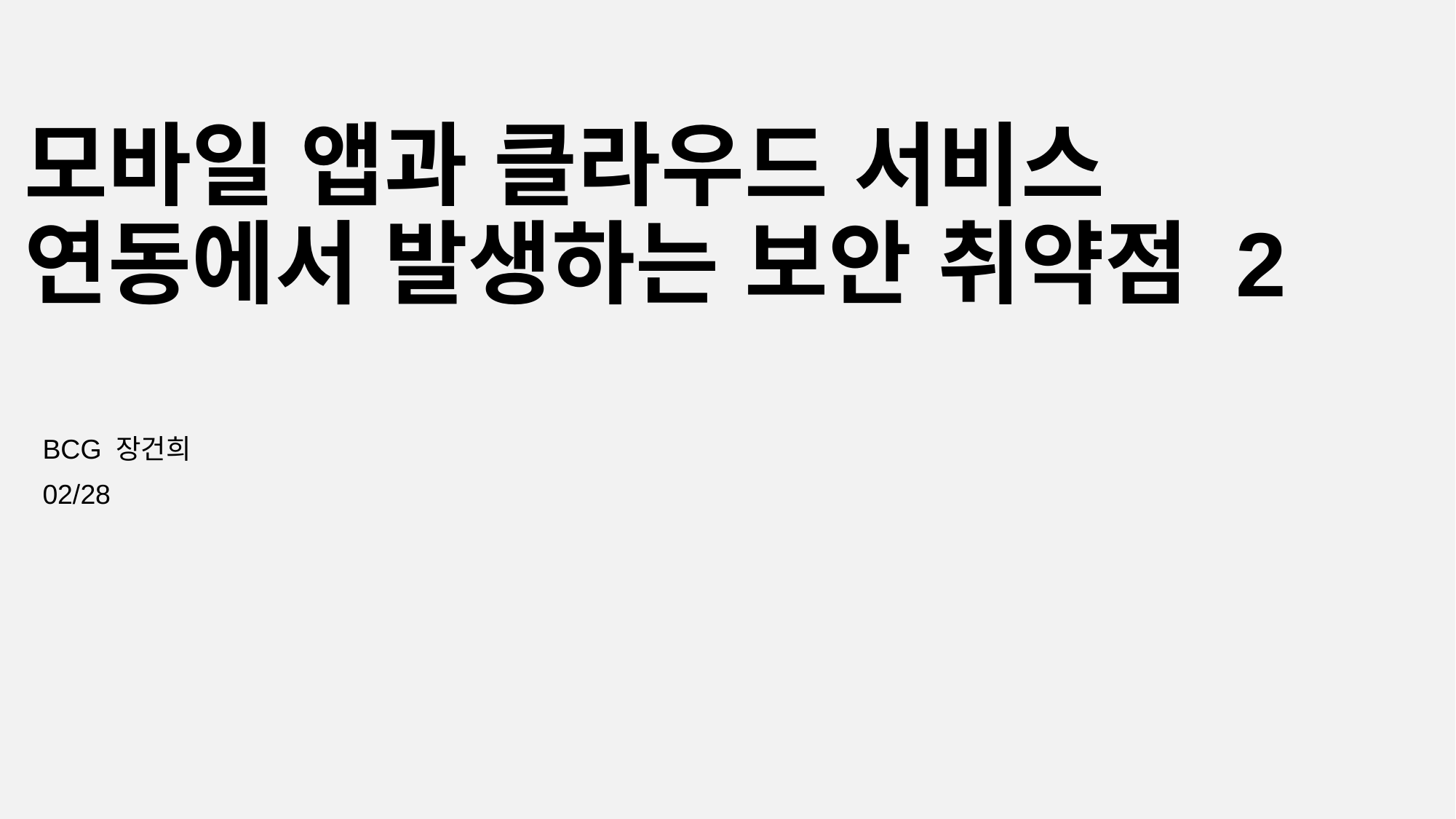

# 모바일 앱과 클라우드 서비스 연동에서 발생하는 보안 취약점 2
BCG 장건희
02/28